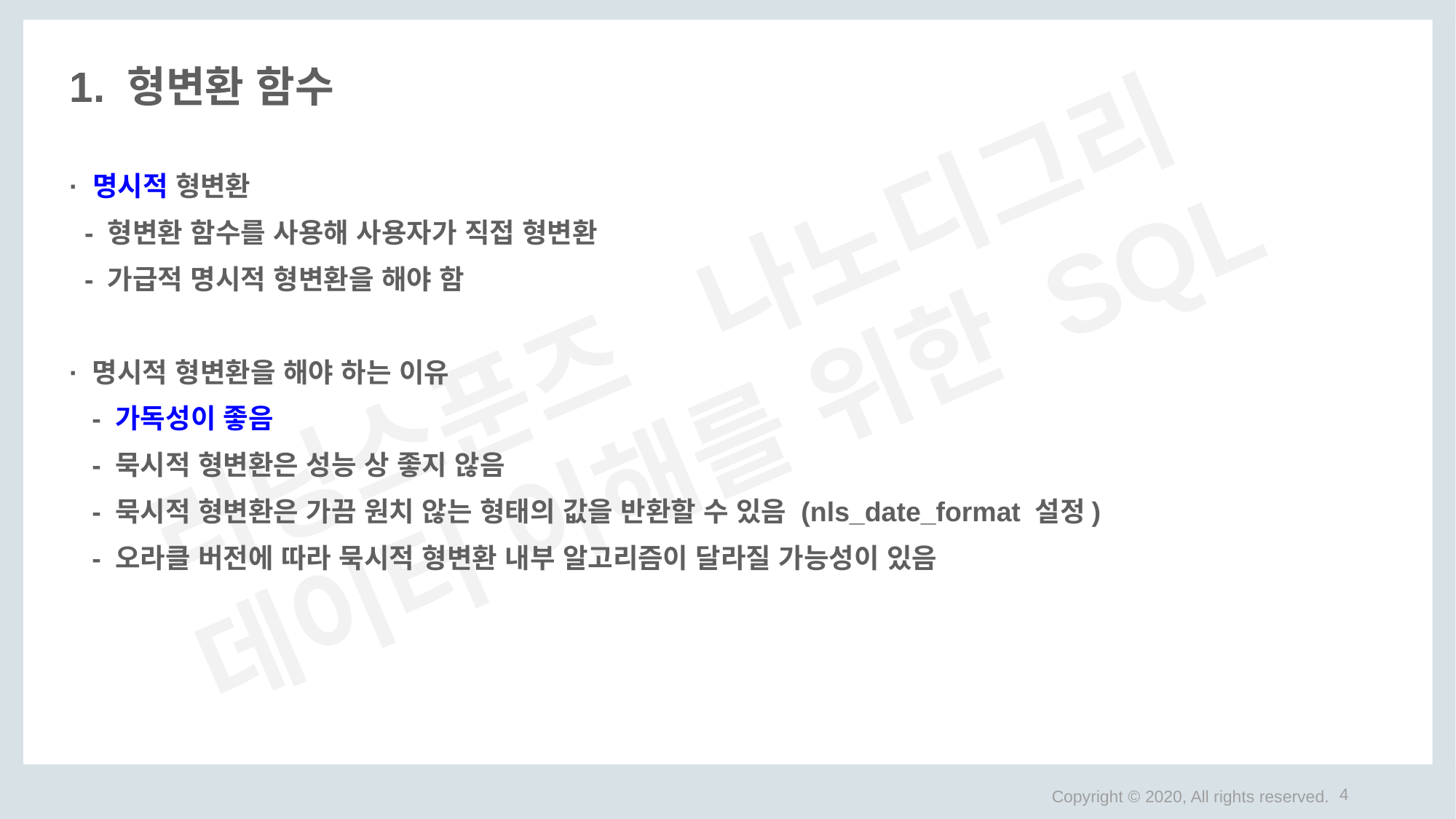

# 1. 형변환 함수
· 명시적 형변환
  - 형변환 함수를 사용해 사용자가 직접 형변환
  - 가급적 명시적 형변환을 해야 함

· 명시적 형변환을 해야 하는 이유
   - 가독성이 좋음
   - 묵시적 형변환은 성능 상 좋지 않음
   - 묵시적 형변환은 가끔 원치 않는 형태의 값을 반환할 수 있음 (nls_date_format 설정)
   - 오라클 버전에 따라 묵시적 형변환 내부 알고리즘이 달라질 가능성이 있음